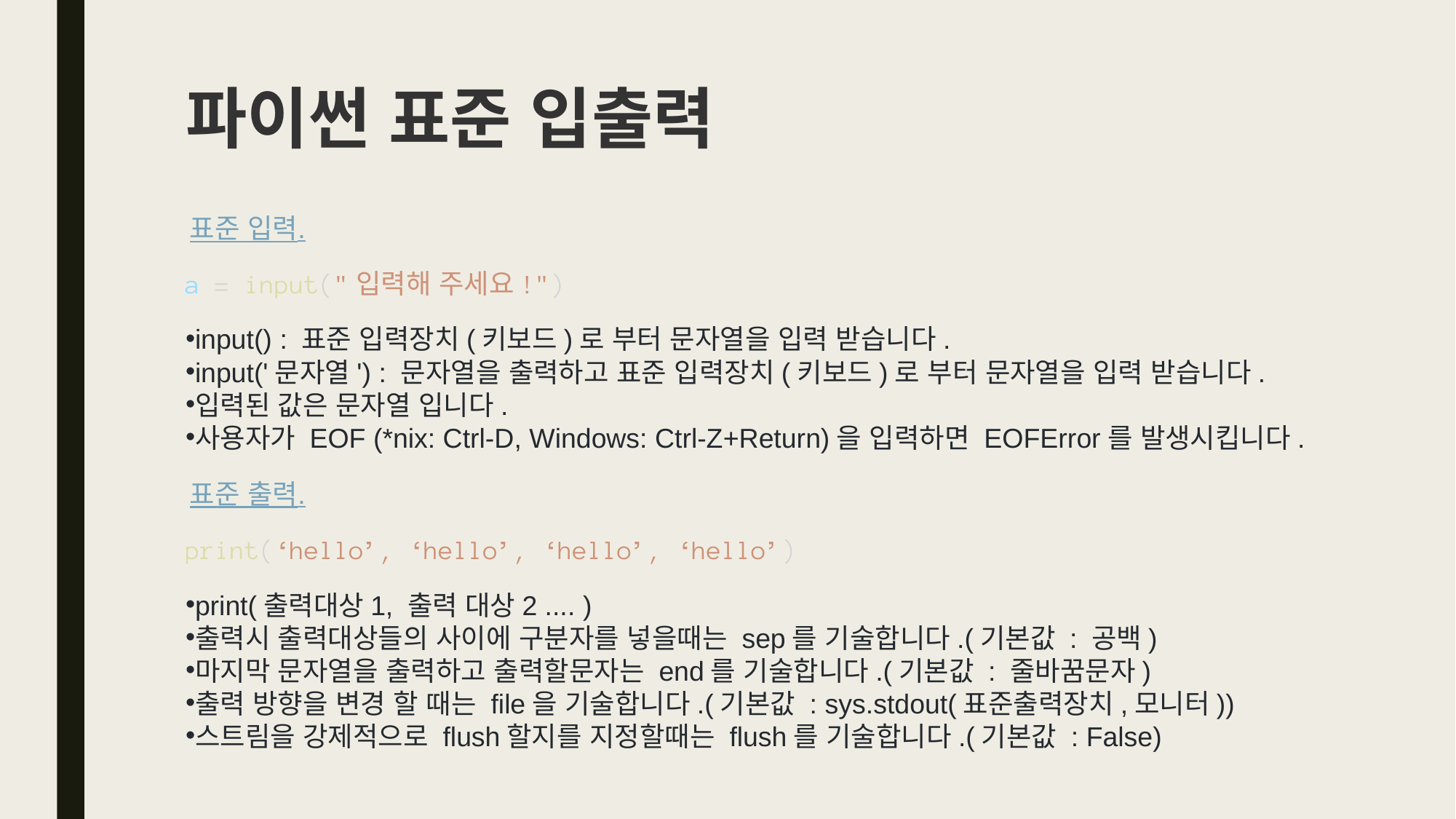

# 파이썬 표준 입출력
표준 입력.
a = input("입력해 주세요!")
input() : 표준 입력장치(키보드)로 부터 문자열을 입력 받습니다.
input('문자열') : 문자열을 출력하고 표준 입력장치(키보드)로 부터 문자열을 입력 받습니다.
입력된 값은 문자열 입니다.
사용자가 EOF (*nix: Ctrl-D, Windows: Ctrl-Z+Return)을 입력하면 EOFError를 발생시킵니다.
표준 출력.
print(‘hello’, ‘hello’, ‘hello’, ‘hello’)
print(출력대상1, 출력 대상2 .... )
출력시 출력대상들의 사이에 구분자를 넣을때는 sep를 기술합니다.(기본값 : 공백)
마지막 문자열을 출력하고 출력할문자는 end를 기술합니다.(기본값 : 줄바꿈문자)
출력 방향을 변경 할 때는 file을 기술합니다.(기본값 : sys.stdout(표준출력장치,모니터))
스트림을 강제적으로 flush할지를 지정할때는 flush를 기술합니다.(기본값 : False)